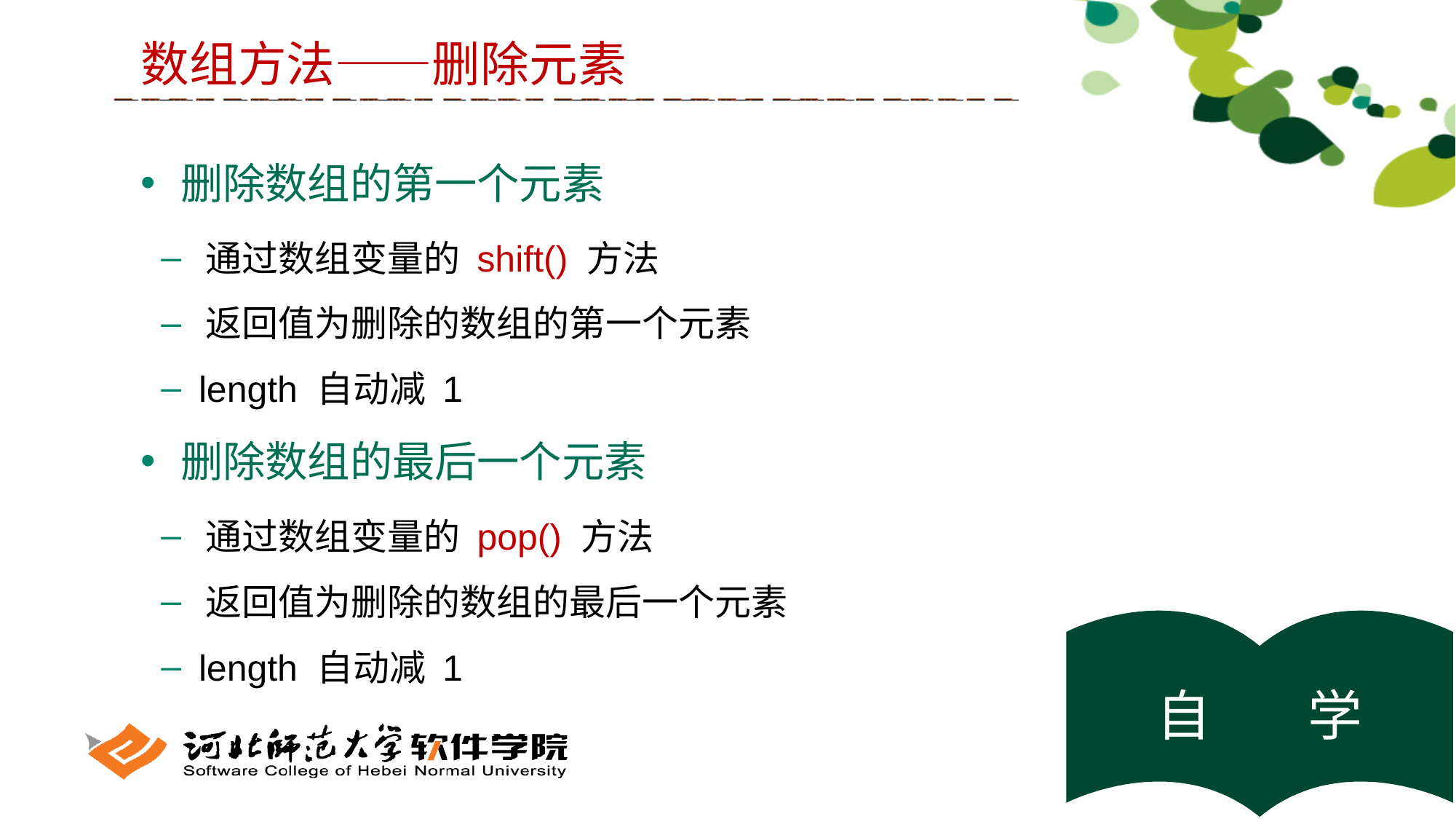

数组方法——删除元素
 删除数组的第一个元素
 通过数组变量的 shift() 方法
 返回值为删除的数组的第一个元素
 length 自动减 1
 删除数组的最后一个元素
 通过数组变量的 pop() 方法
 返回值为删除的数组的最后一个元素
 length 自动减 1

自        学